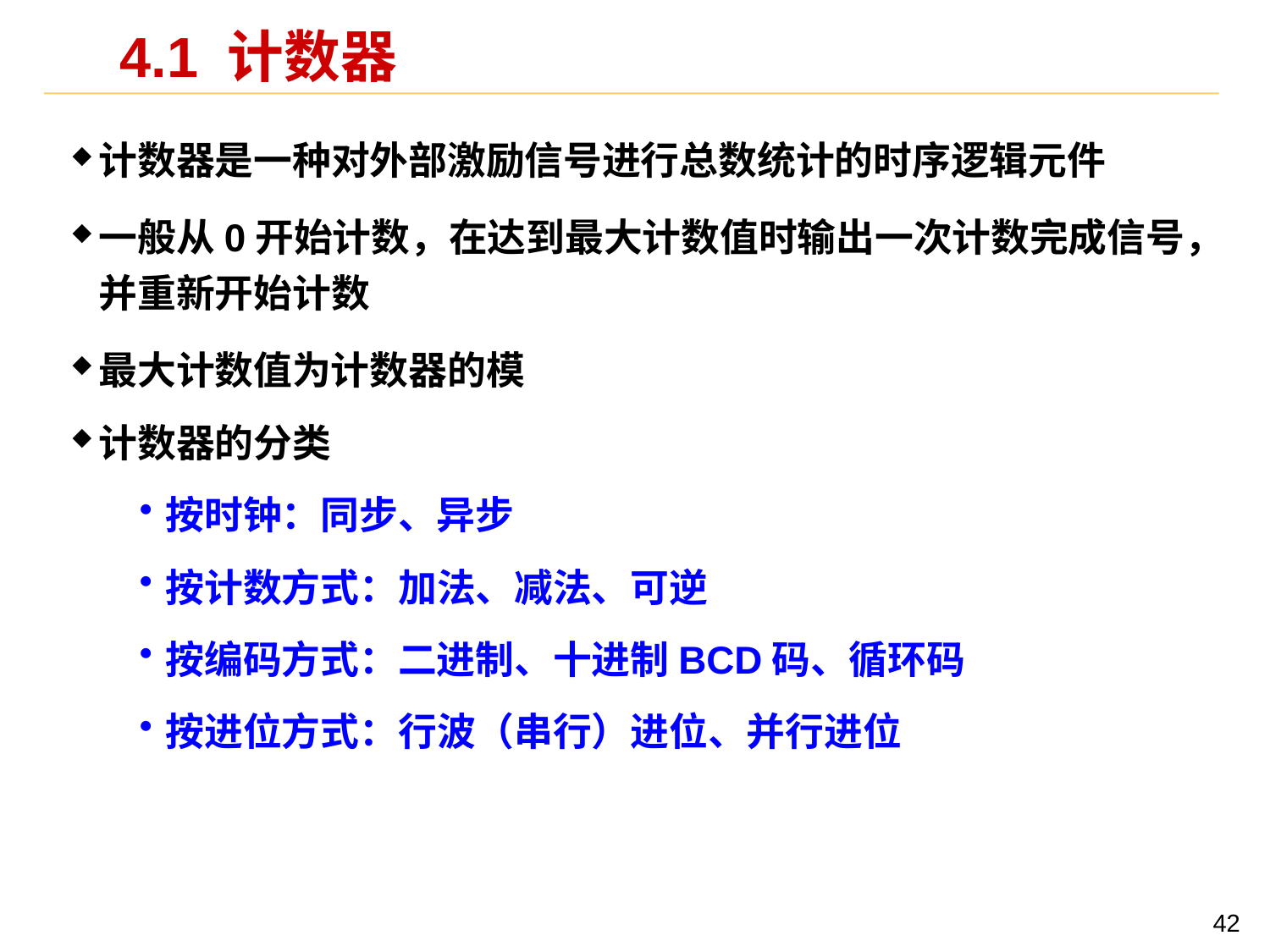

# 4.1 计数器
计数器是一种对外部激励信号进行总数统计的时序逻辑元件
一般从0开始计数，在达到最大计数值时输出一次计数完成信号，并重新开始计数
最大计数值为计数器的模
计数器的分类
按时钟：同步、异步
按计数方式：加法、减法、可逆
按编码方式：二进制、十进制BCD码、循环码
按进位方式：行波（串行）进位、并行进位

42